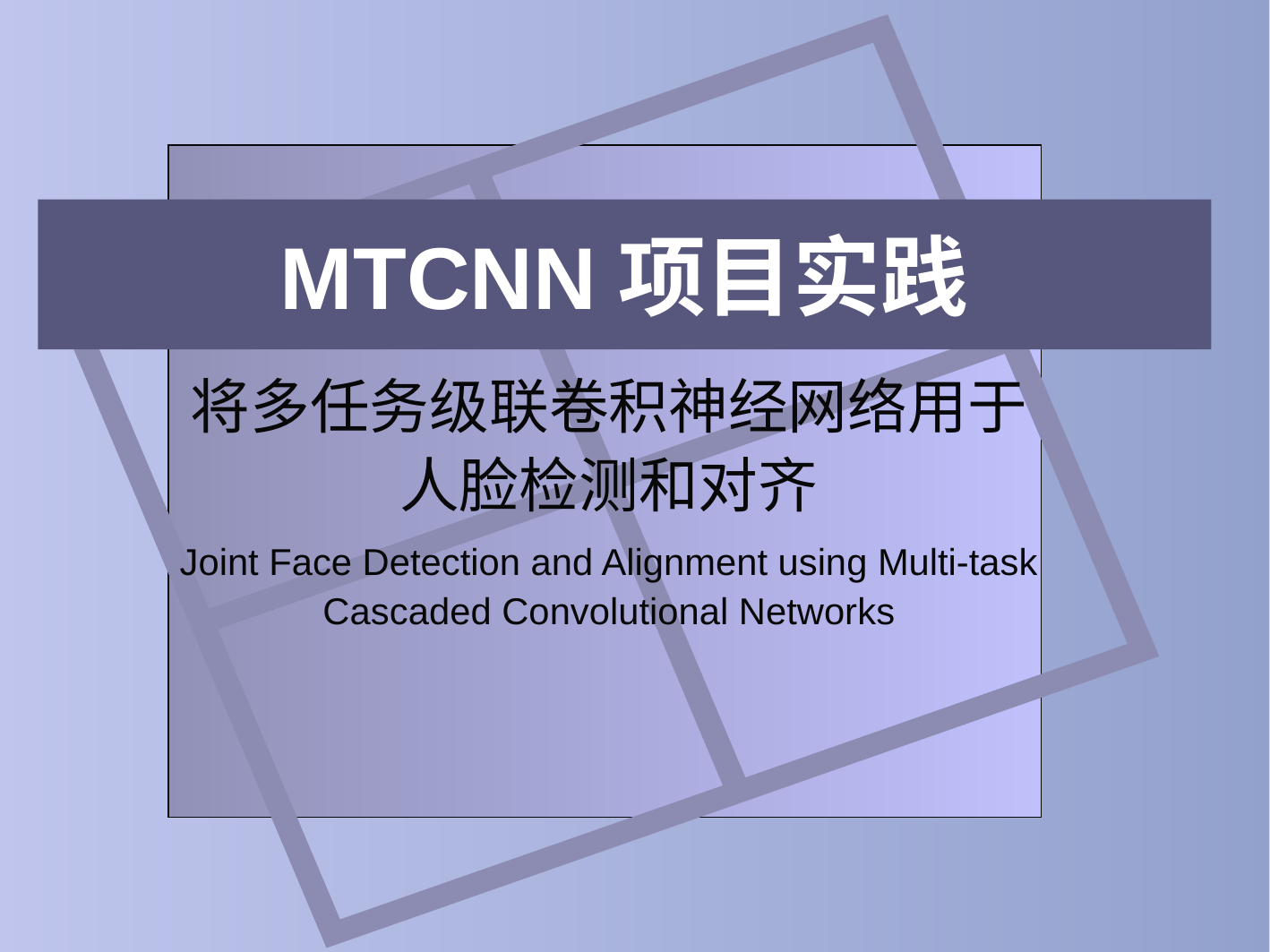

# MTCNN项目实践
将多任务级联卷积神经网络用于人脸检测和对齐
Joint Face Detection and Alignment using Multi-task Cascaded Convolutional Networks